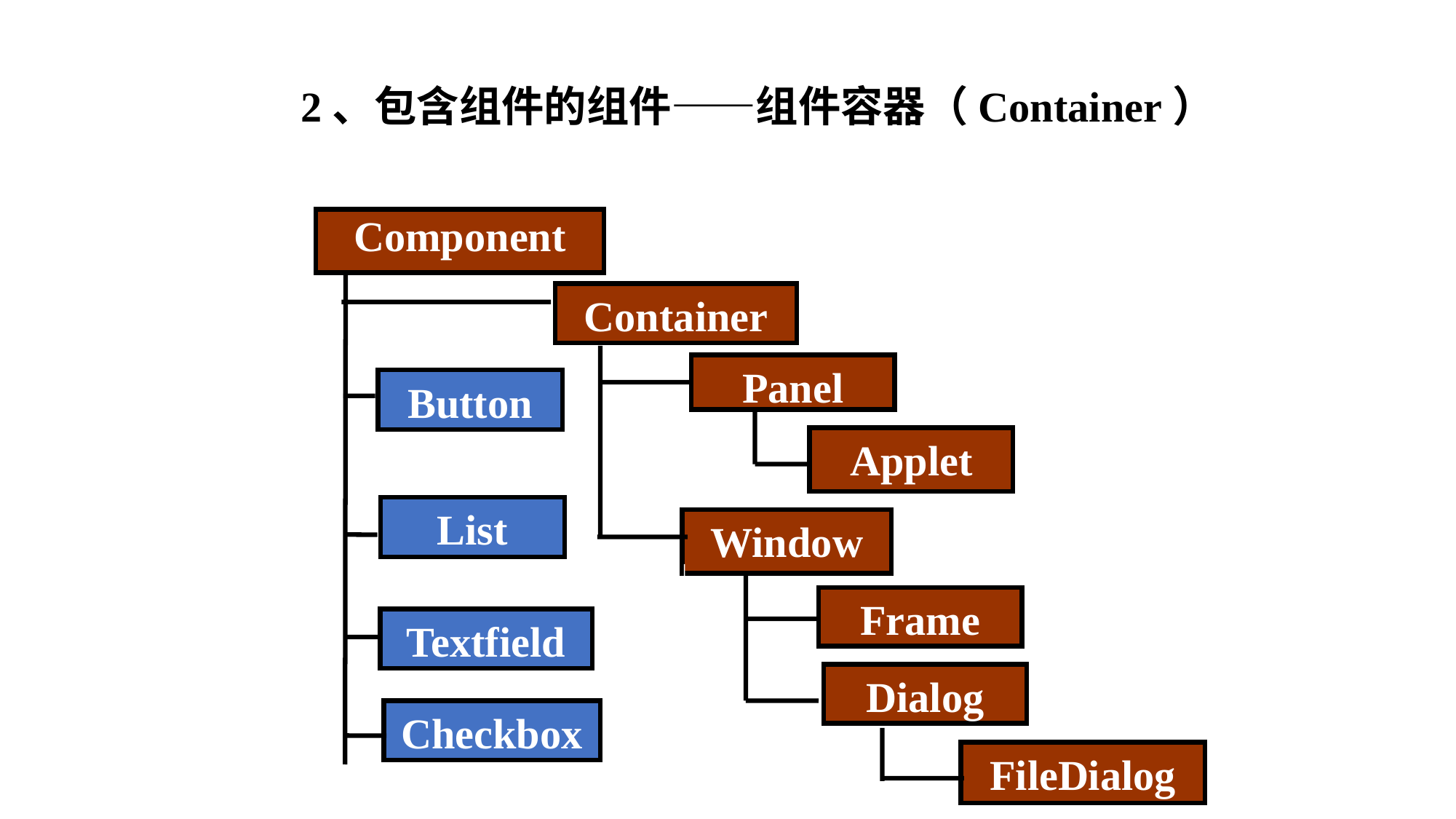

2、包含组件的组件——组件容器（Container）
Component

Container

Panel
Button

Applet

List
Window

Frame
Textfield

Dialog
Checkbox

FileDialog